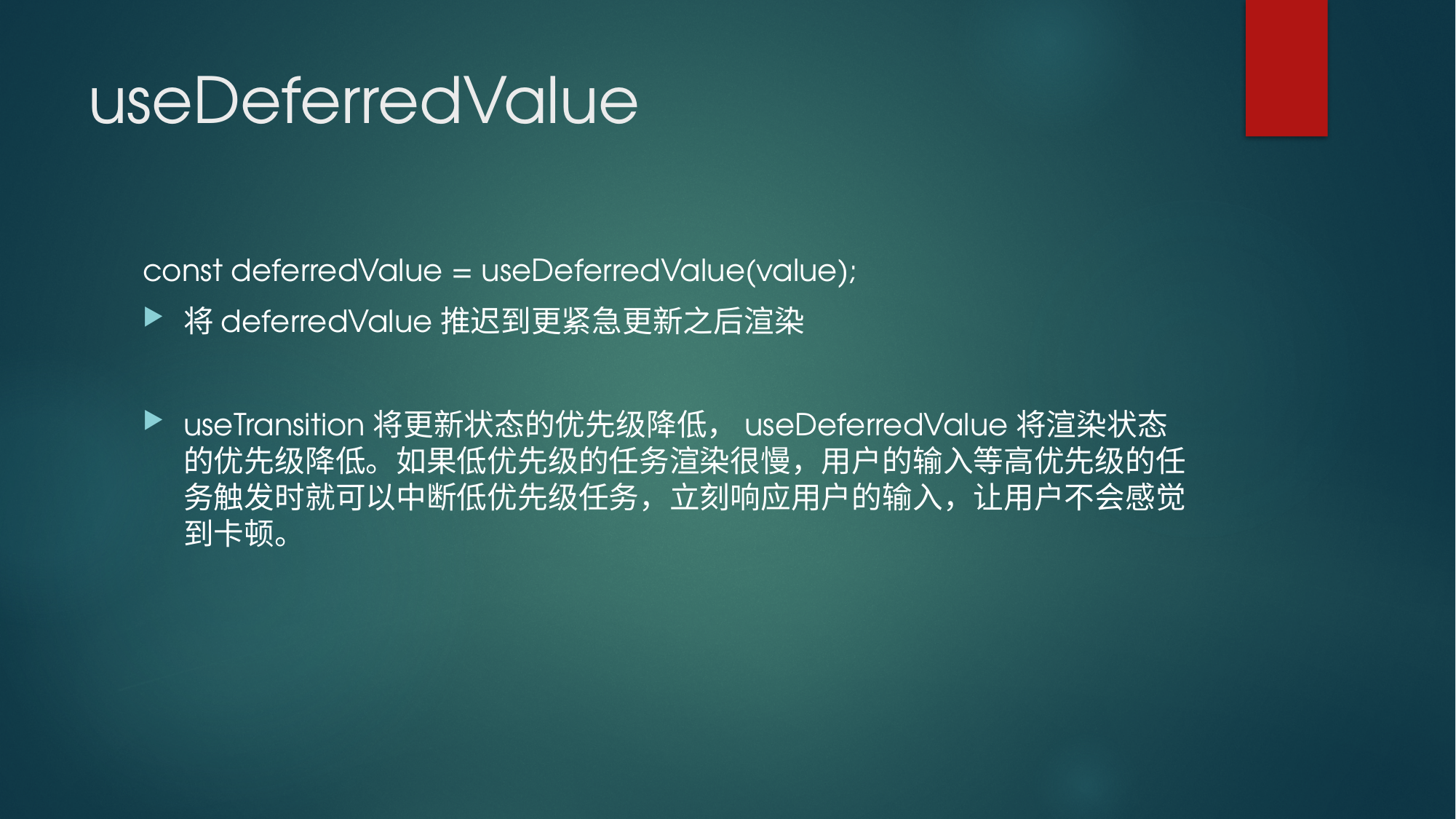

# useDeferredValue
const deferredValue = useDeferredValue(value);
将deferredValue推迟到更紧急更新之后渲染

useTransition将更新状态的优先级降低，useDeferredValue将渲染状态的优先级降低。如果低优先级的任务渲染很慢，用户的输入等高优先级的任务触发时就可以中断低优先级任务，立刻响应用户的输入，让用户不会感觉到卡顿。